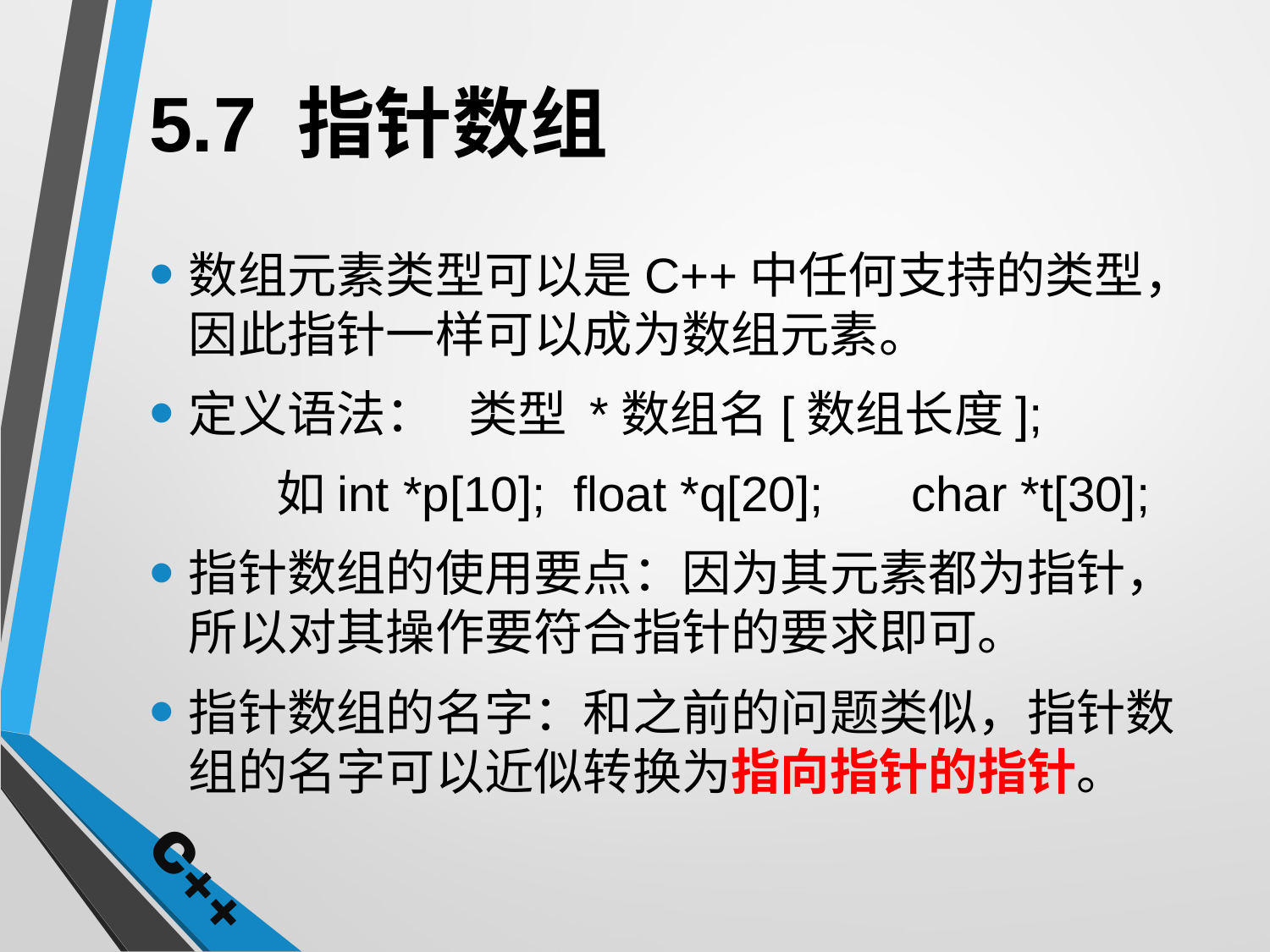

# 5.7 指针数组
数组元素类型可以是C++中任何支持的类型，因此指针一样可以成为数组元素。
定义语法：   类型 *数组名[数组长度];
	如int *p[10];  float *q[20];	char *t[30];
指针数组的使用要点：因为其元素都为指针，所以对其操作要符合指针的要求即可。
指针数组的名字：和之前的问题类似，指针数组的名字可以近似转换为指向指针的指针。